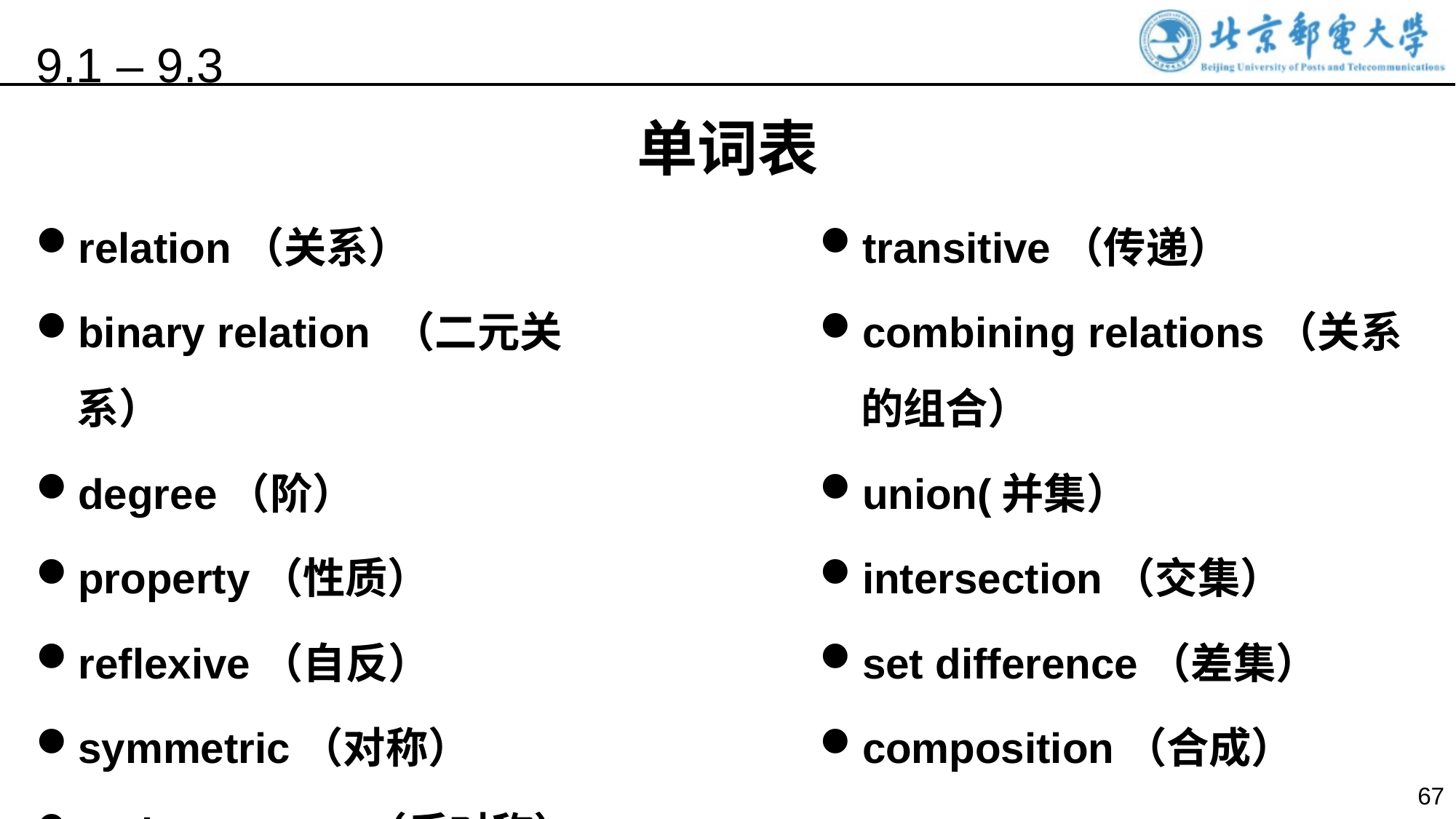

9.1 – 9.3
单词表
relation（关系）
binary relation （二元关系）
degree（阶）
property（性质）
reflexive（自反）
symmetric（对称）
antisymmetry（反对称）

transitive（传递）
combining relations（关系的组合）
union(并集）
intersection（交集）
set difference（差集）
composition（合成）